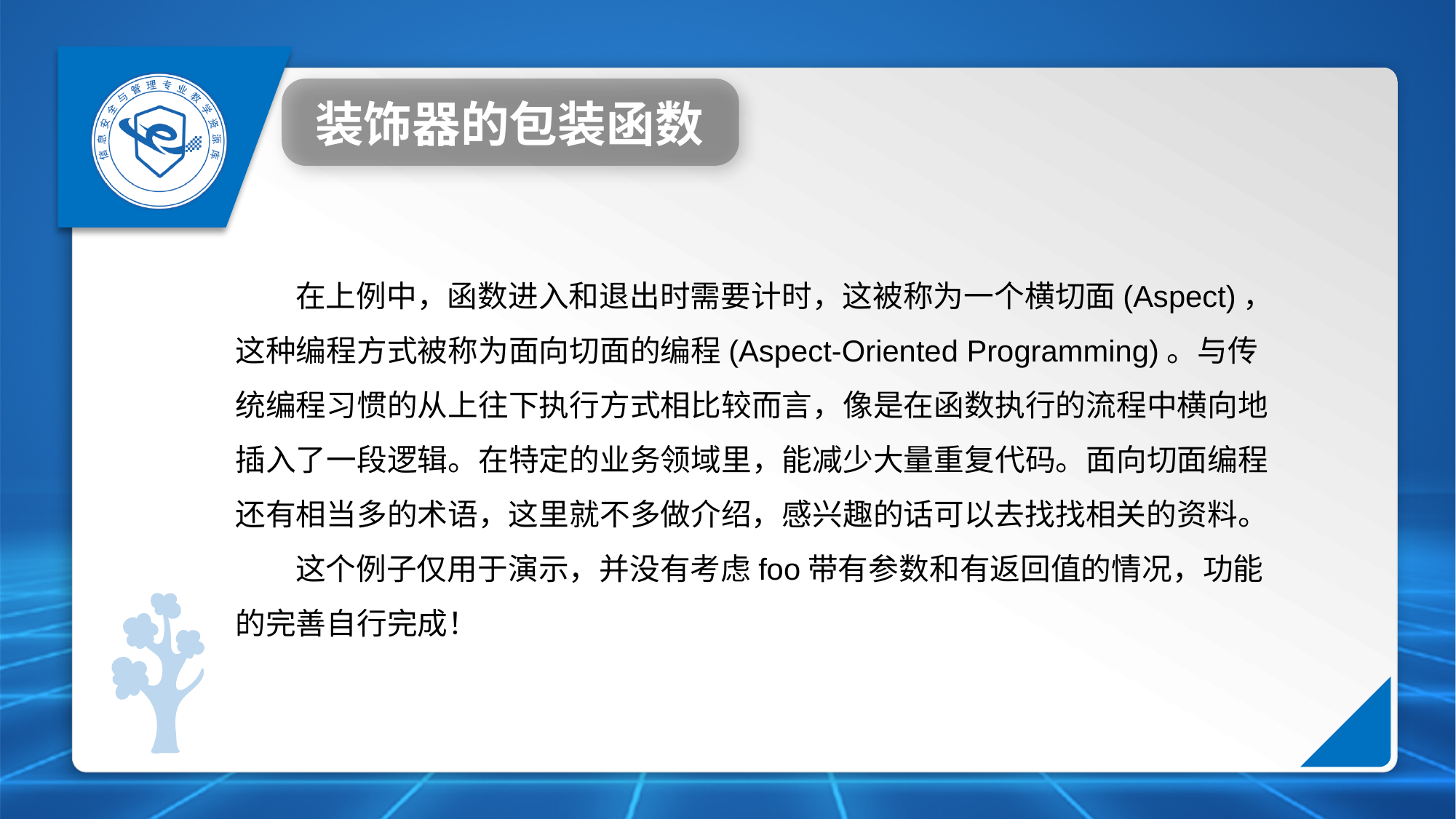

装饰器的包装函数
在上例中，函数进入和退出时需要计时，这被称为一个横切面(Aspect)，这种编程方式被称为面向切面的编程(Aspect-Oriented Programming)。与传统编程习惯的从上往下执行方式相比较而言，像是在函数执行的流程中横向地插入了一段逻辑。在特定的业务领域里，能减少大量重复代码。面向切面编程还有相当多的术语，这里就不多做介绍，感兴趣的话可以去找找相关的资料。
这个例子仅用于演示，并没有考虑foo带有参数和有返回值的情况，功能的完善自行完成！